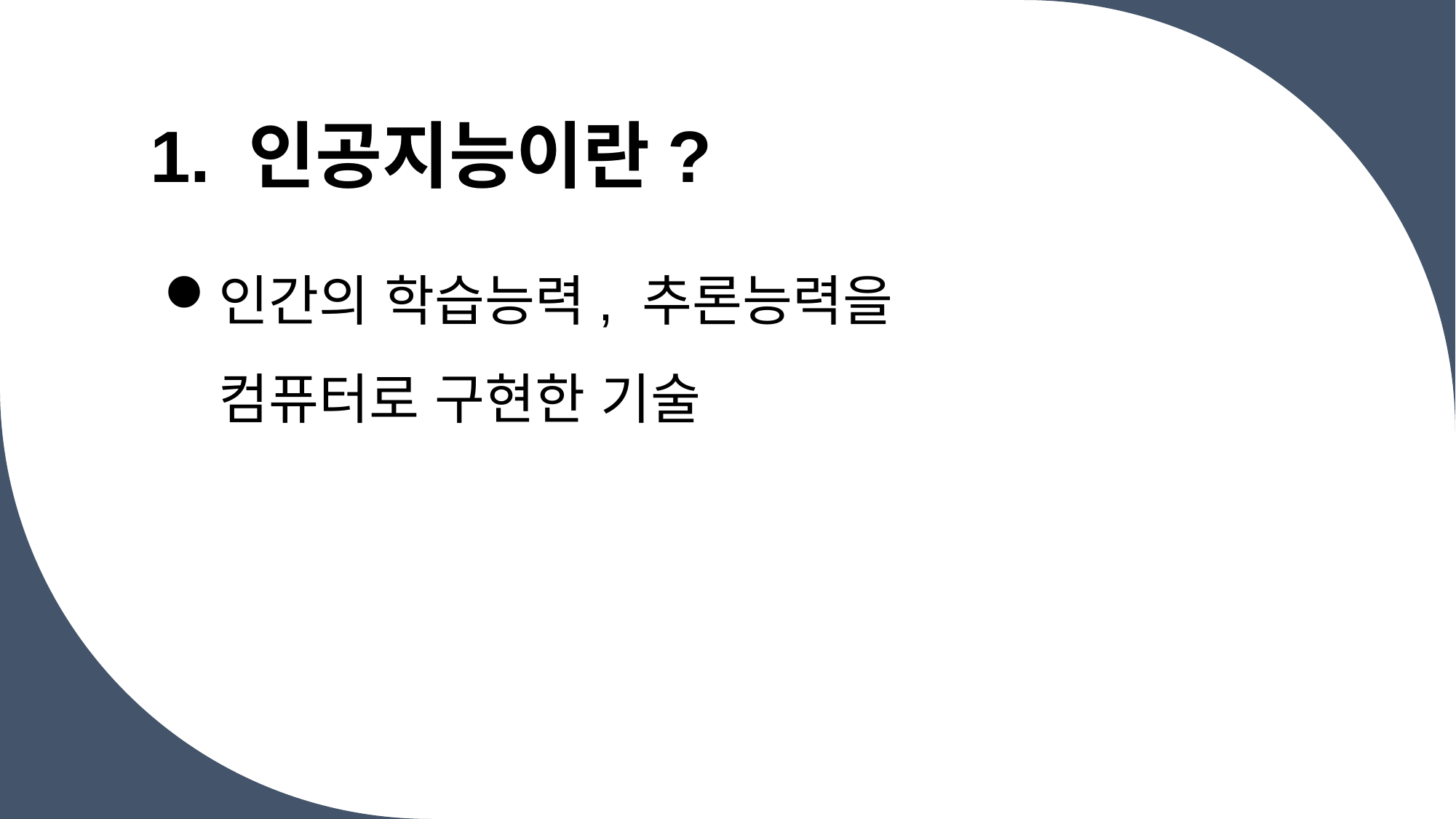

# 1. 인공지능이란?
인간의 학습능력, 추론능력을
컴퓨터로 구현한 기술